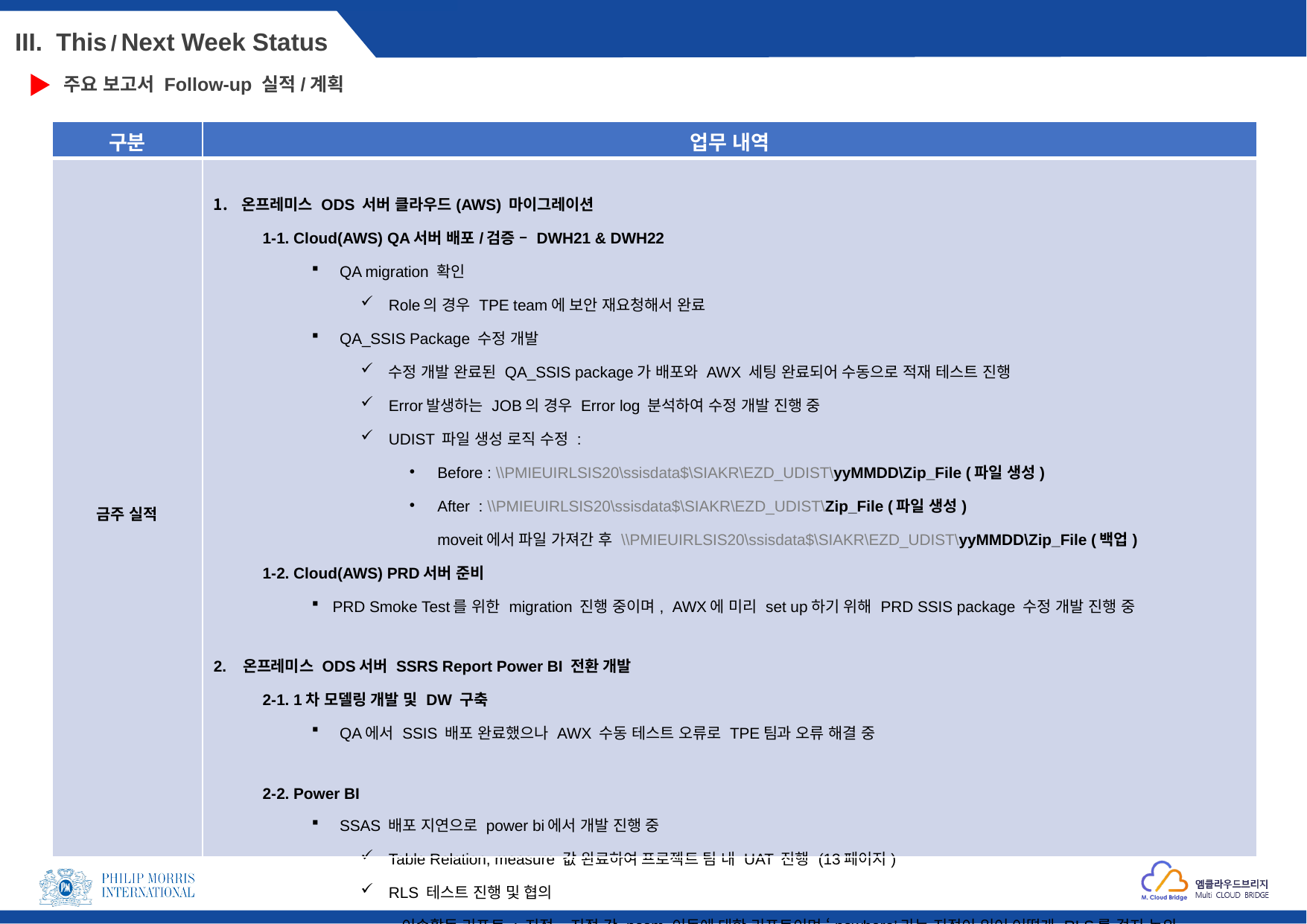

III.  This / Next Week Status
주요 보고서 Follow-up 실적/계획

| 구분 | 업무 내역 |
| --- | --- |
| 금주 실적 | 온프레미스 ODS 서버 클라우드(AWS) 마이그레이션 1-1. Cloud(AWS) QA서버 배포/검증 – DWH21 & DWH22 QA migration 확인 Role의 경우 TPE team에 보안 재요청해서 완료 QA\_SSIS Package 수정 개발 수정 개발 완료된 QA\_SSIS package가 배포와 AWX 세팅 완료되어 수동으로 적재 테스트 진행 Error발생하는 JOB의 경우 Error log 분석하여 수정 개발 진행 중 UDIST 파일 생성 로직 수정 : Before : \\PMIEUIRLSIS20\ssisdata$\SIAKR\EZD\_UDIST\yyMMDD\Zip\_File (파일 생성) After : \\PMIEUIRLSIS20\ssisdata$\SIAKR\EZD\_UDIST\Zip\_File (파일 생성) moveit에서 파일 가져간 후 \\PMIEUIRLSIS20\ssisdata$\SIAKR\EZD\_UDIST\yyMMDD\Zip\_File (백업) 1-2. Cloud(AWS) PRD서버 준비 PRD Smoke Test를 위한 migration 진행 중이며, AWX에 미리 set up하기 위해 PRD SSIS package 수정 개발 진행 중 2. 온프레미스 ODS서버 SSRS Report Power BI 전환 개발 2-1. 1차 모델링 개발 및 DW 구축 QA에서 SSIS 배포 완료했으나 AWX 수동 테스트 오류로 TPE팀과 오류 해결 중 2-2. Power BI SSAS 배포 지연으로 power bi에서 개발 진행 중 Table Relation, measure 값 완료하여 프로젝트 팀 내 UAT 진행 (13페이지) RLS 테스트 진행 및 협의 - 이송활동 리포트 : 지점 – 지점 간 posm 이동에 대한 리포트이며 ‘nowhere’라는 지점이 있어 어떻게 RLS를 걸지 논의 |